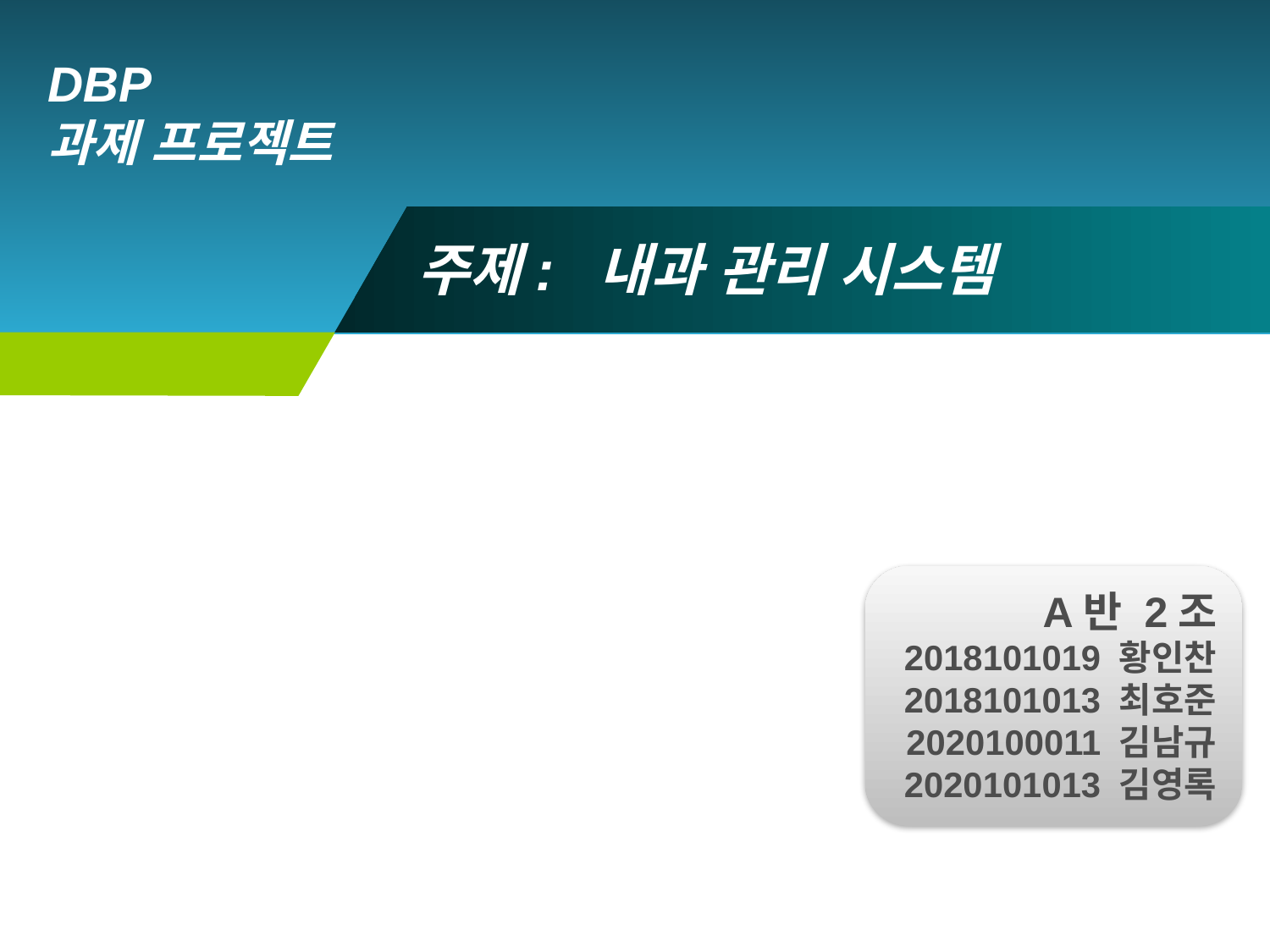

DBP
과제 프로젝트
# 주제:  내과 관리 시스템

A반 2조
2018101019 황인찬
2018101013 최호준
2020100011 김남규
2020101013 김영록